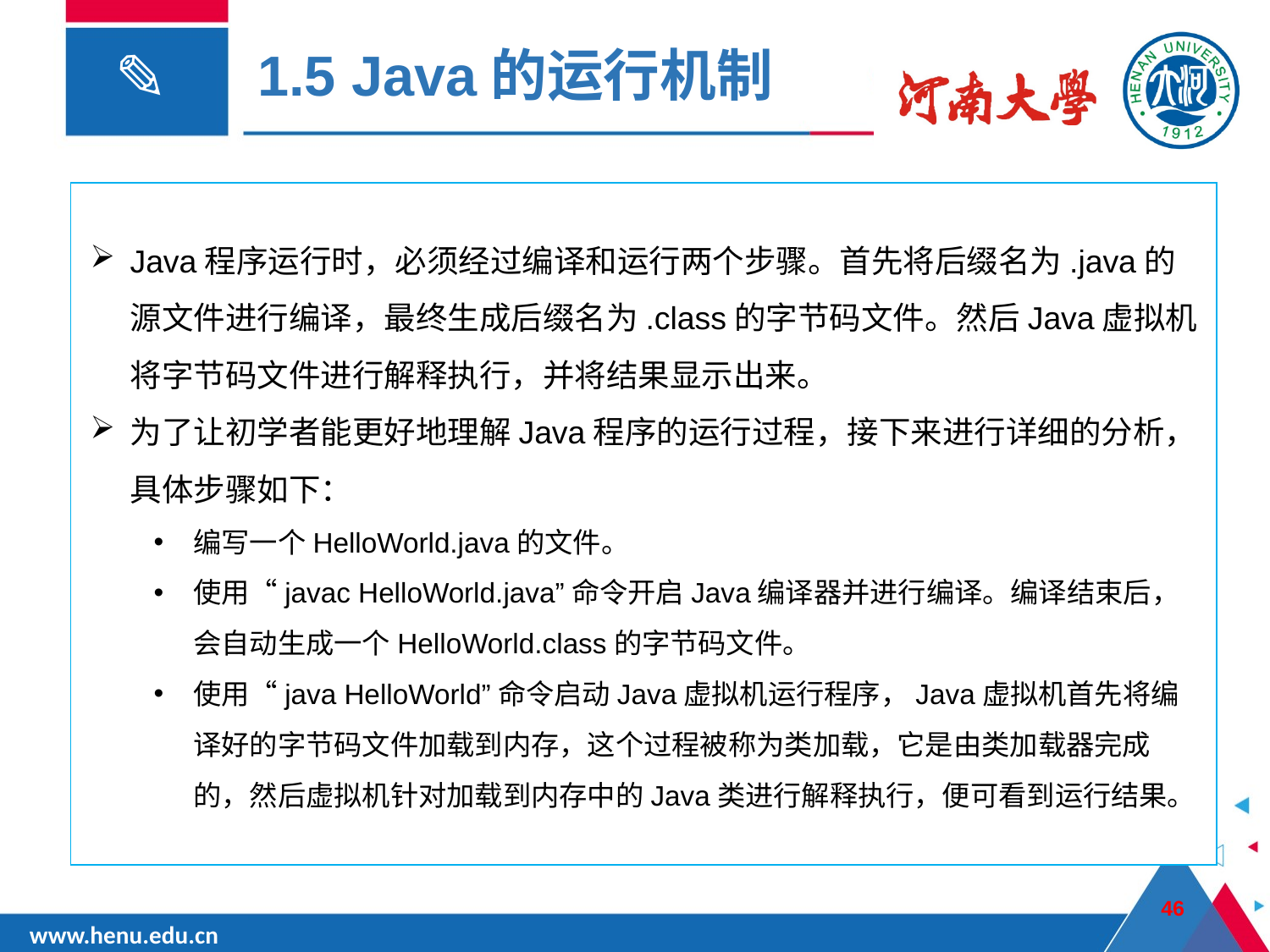

1.5 Java的运行机制

Java程序运行时，必须经过编译和运行两个步骤。首先将后缀名为.java的源文件进行编译，最终生成后缀名为.class的字节码文件。然后Java虚拟机将字节码文件进行解释执行，并将结果显示出来。
为了让初学者能更好地理解Java程序的运行过程，接下来进行详细的分析，具体步骤如下：
编写一个HelloWorld.java的文件。
使用“javac HelloWorld.java”命令开启Java编译器并进行编译。编译结束后，会自动生成一个HelloWorld.class的字节码文件。
使用“java HelloWorld”命令启动Java虚拟机运行程序，Java虚拟机首先将编译好的字节码文件加载到内存，这个过程被称为类加载，它是由类加载器完成的，然后虚拟机针对加载到内存中的Java类进行解释执行，便可看到运行结果。

46